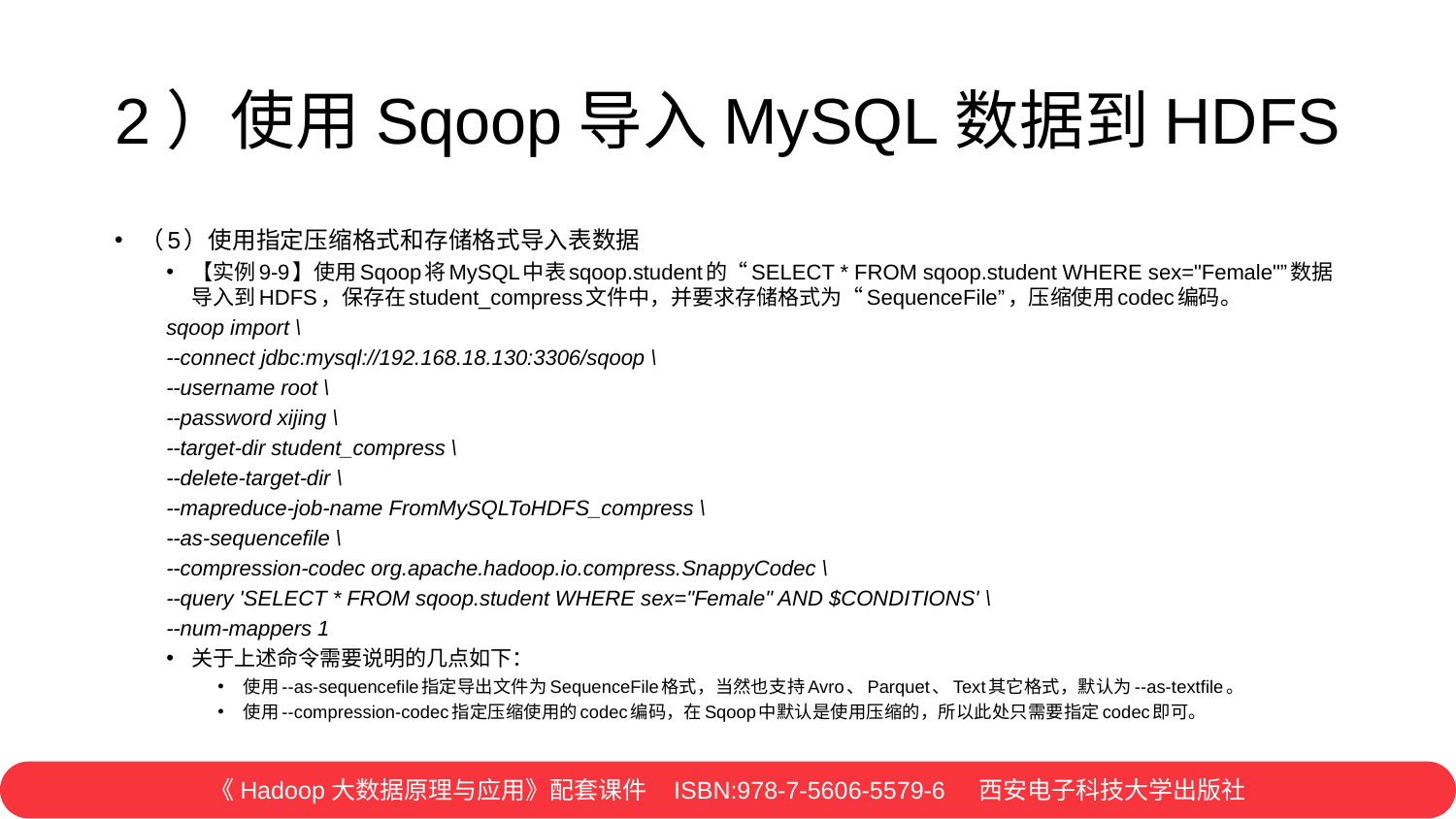

# 2）使用Sqoop导入MySQL数据到HDFS
（5）使用指定压缩格式和存储格式导入表数据
【实例9-9】使用Sqoop将MySQL中表sqoop.student的“SELECT * FROM sqoop.student WHERE sex="Female"”数据导入到HDFS，保存在student_compress文件中，并要求存储格式为“SequenceFile”，压缩使用codec编码。
sqoop import \
--connect jdbc:mysql://192.168.18.130:3306/sqoop \
--username root \
--password xijing \
--target-dir student_compress \
--delete-target-dir \
--mapreduce-job-name FromMySQLToHDFS_compress \
--as-sequencefile \
--compression-codec org.apache.hadoop.io.compress.SnappyCodec \
--query 'SELECT * FROM sqoop.student WHERE sex="Female" AND $CONDITIONS' \
--num-mappers 1
关于上述命令需要说明的几点如下：
使用--as-sequencefile指定导出文件为SequenceFile格式，当然也支持Avro、Parquet、Text其它格式，默认为--as-textfile。
使用--compression-codec指定压缩使用的codec编码，在Sqoop中默认是使用压缩的，所以此处只需要指定codec即可。